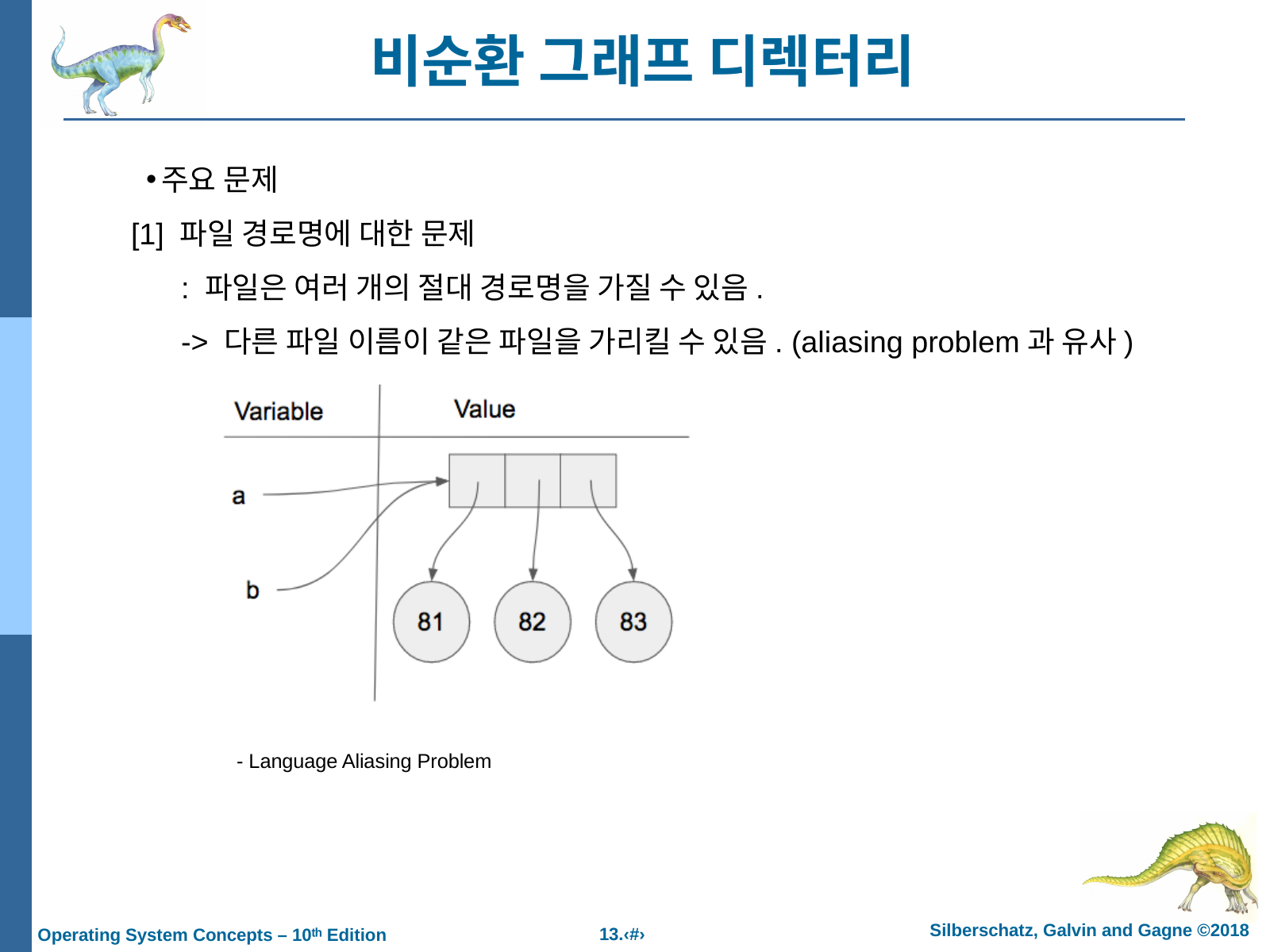

비순환 그래프 디렉터리

주요 문제
[1] 파일 경로명에 대한 문제
      : 파일은 여러 개의 절대 경로명을 가질 수 있음.
      -> 다른 파일 이름이 같은 파일을 가리킬 수 있음. (aliasing problem과 유사)

                   - Language Aliasing Problem

Silberschatz, Galvin and Gagne ©2018
13.‹#›
Operating System Concepts – 10ᵗʰ Edition